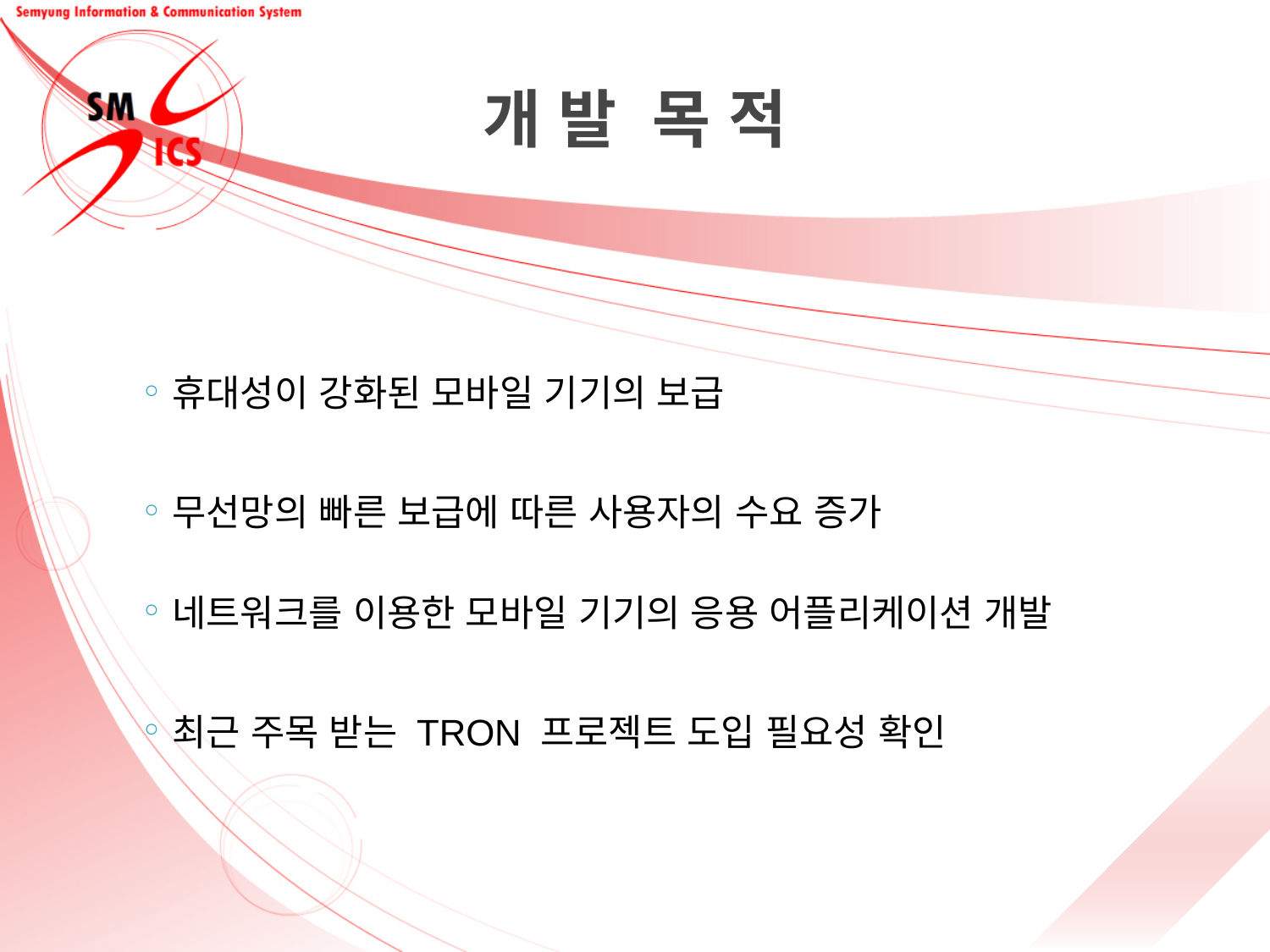

개 발  목 적
휴대성이 강화된 모바일 기기의 보급

무선망의 빠른 보급에 따른 사용자의 수요 증가

네트워크를 이용한 모바일 기기의 응용 어플리케이션 개발

최근 주목 받는 TRON 프로젝트 도입 필요성 확인

4